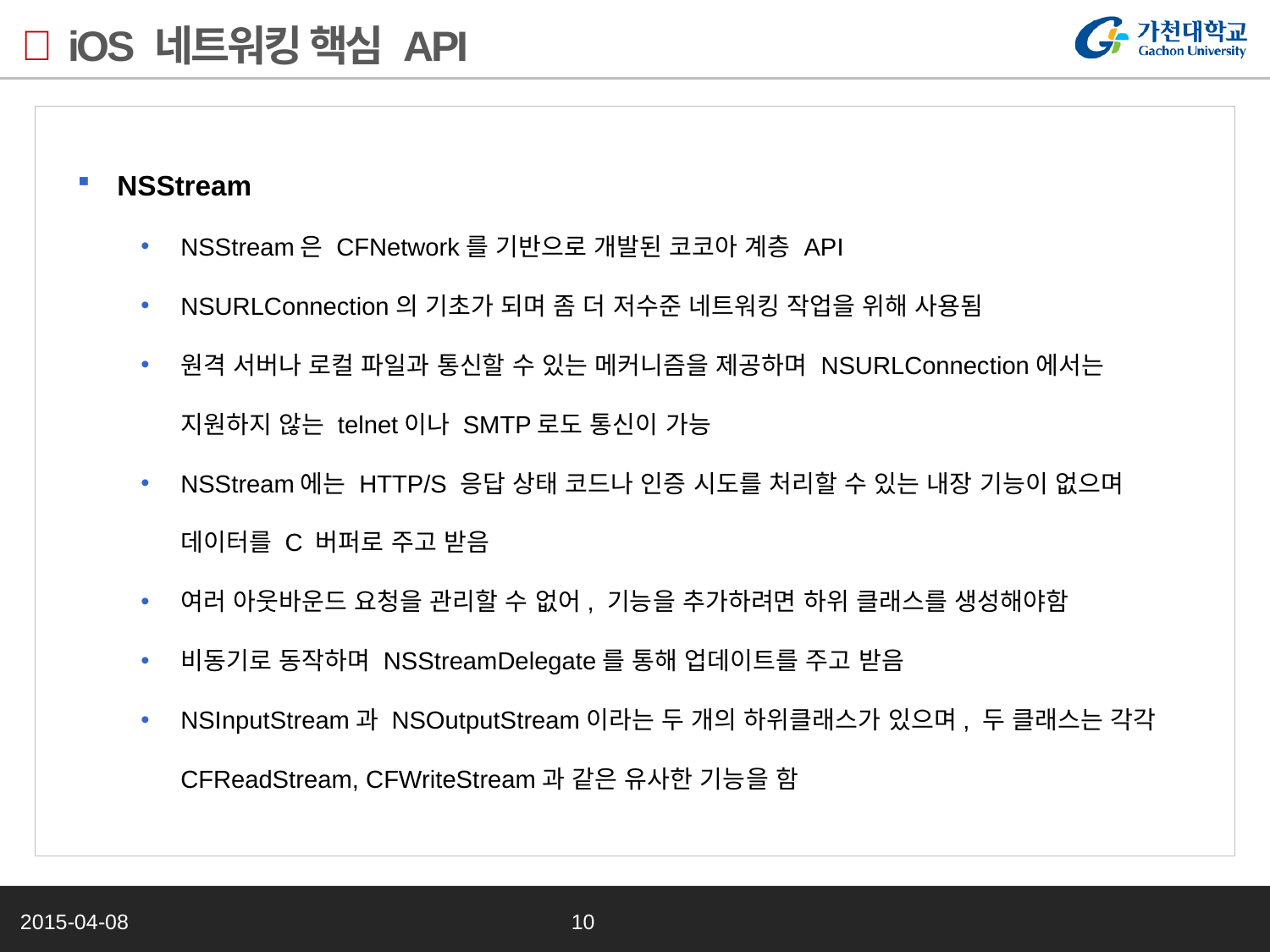

# iOS 네트워킹 핵심 API

NSStream
NSStream은 CFNetwork를 기반으로 개발된 코코아 계층 API
NSURLConnection의 기초가 되며 좀 더 저수준 네트워킹 작업을 위해 사용됨
원격 서버나 로컬 파일과 통신할 수 있는 메커니즘을 제공하며 NSURLConnection에서는 지원하지 않는 telnet이나 SMTP로도 통신이 가능
NSStream에는 HTTP/S 응답 상태 코드나 인증 시도를 처리할 수 있는 내장 기능이 없으며 데이터를 C 버퍼로 주고 받음
여러 아웃바운드 요청을 관리할 수 없어, 기능을 추가하려면 하위 클래스를 생성해야함
비동기로 동작하며 NSStreamDelegate를 통해 업데이트를 주고 받음
NSInputStream과 NSOutputStream이라는 두 개의 하위클래스가 있으며, 두 클래스는 각각 CFReadStream, CFWriteStream과 같은 유사한 기능을 함

2015-04-08
10